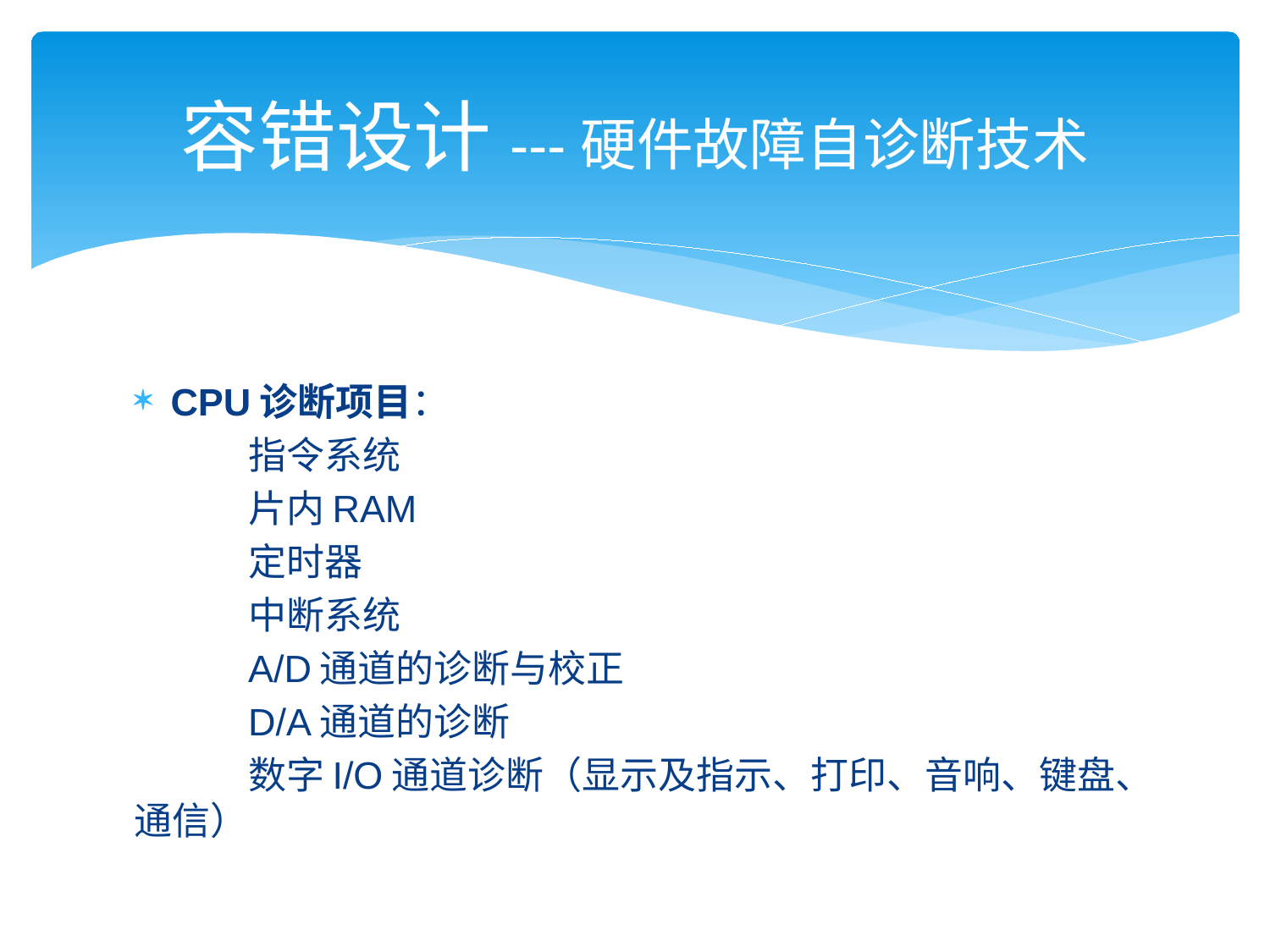

# 容错设计---硬件故障自诊断技术
CPU诊断项目：
	指令系统
	片内RAM
	定时器
	中断系统
	A/D通道的诊断与校正
	D/A通道的诊断
	数字I/O通道诊断（显示及指示、打印、音响、键盘、通信）